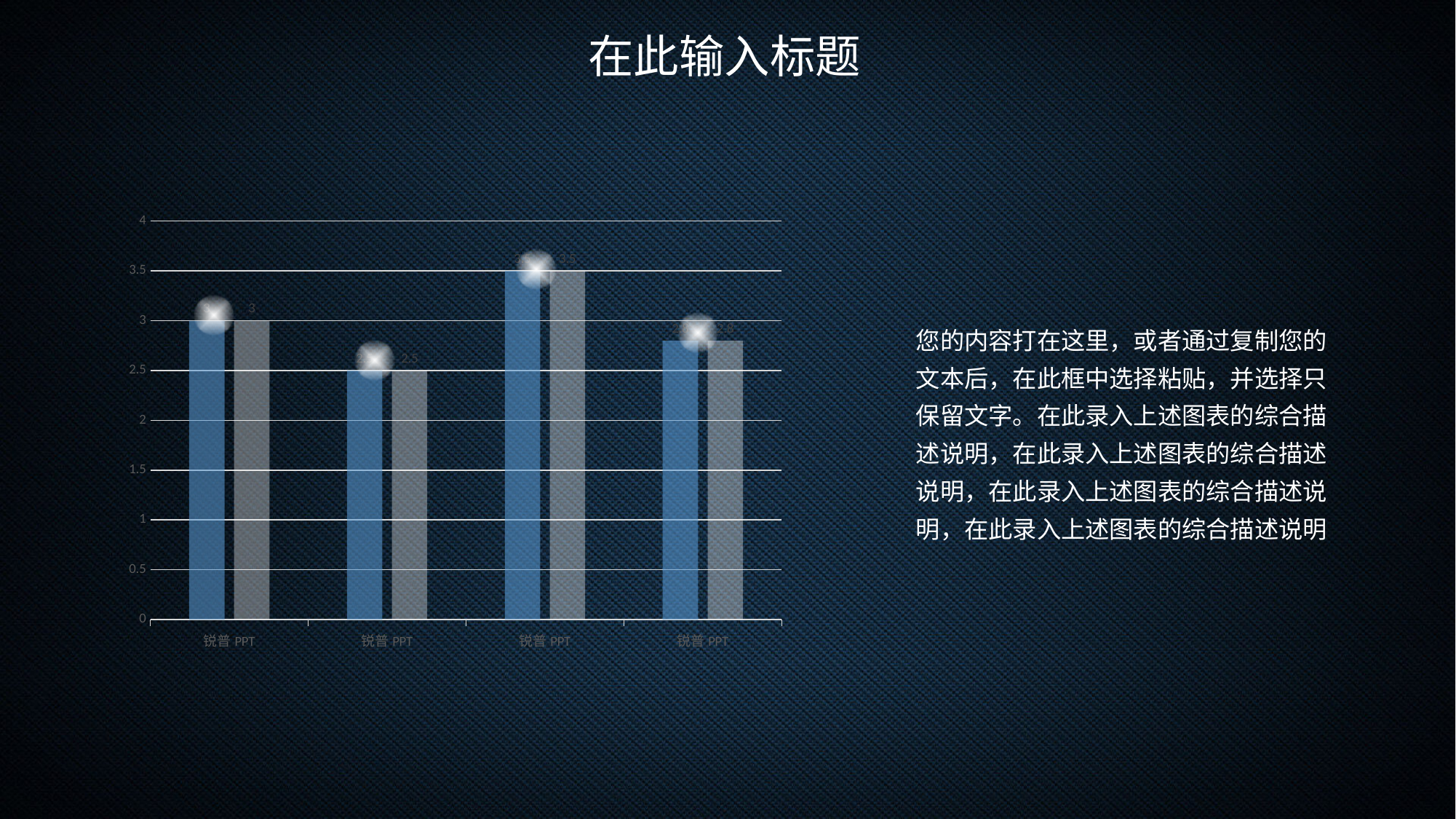

在此输入标题

### Chart

| Category | 系列 1 | 系列 2 |
|---|---|---|
| 锐普PPT | 3.0 | 3.0 |
| 锐普PPT | 2.5 | 2.5 |
| 锐普PPT | 3.5 | 3.5 |
| 锐普PPT | 2.8 | 2.8 |

您的内容打在这里，或者通过复制您的文本后，在此框中选择粘贴，并选择只保留文字。在此录入上述图表的综合描述说明，在此录入上述图表的综合描述说明，在此录入上述图表的综合描述说明，在此录入上述图表的综合描述说明